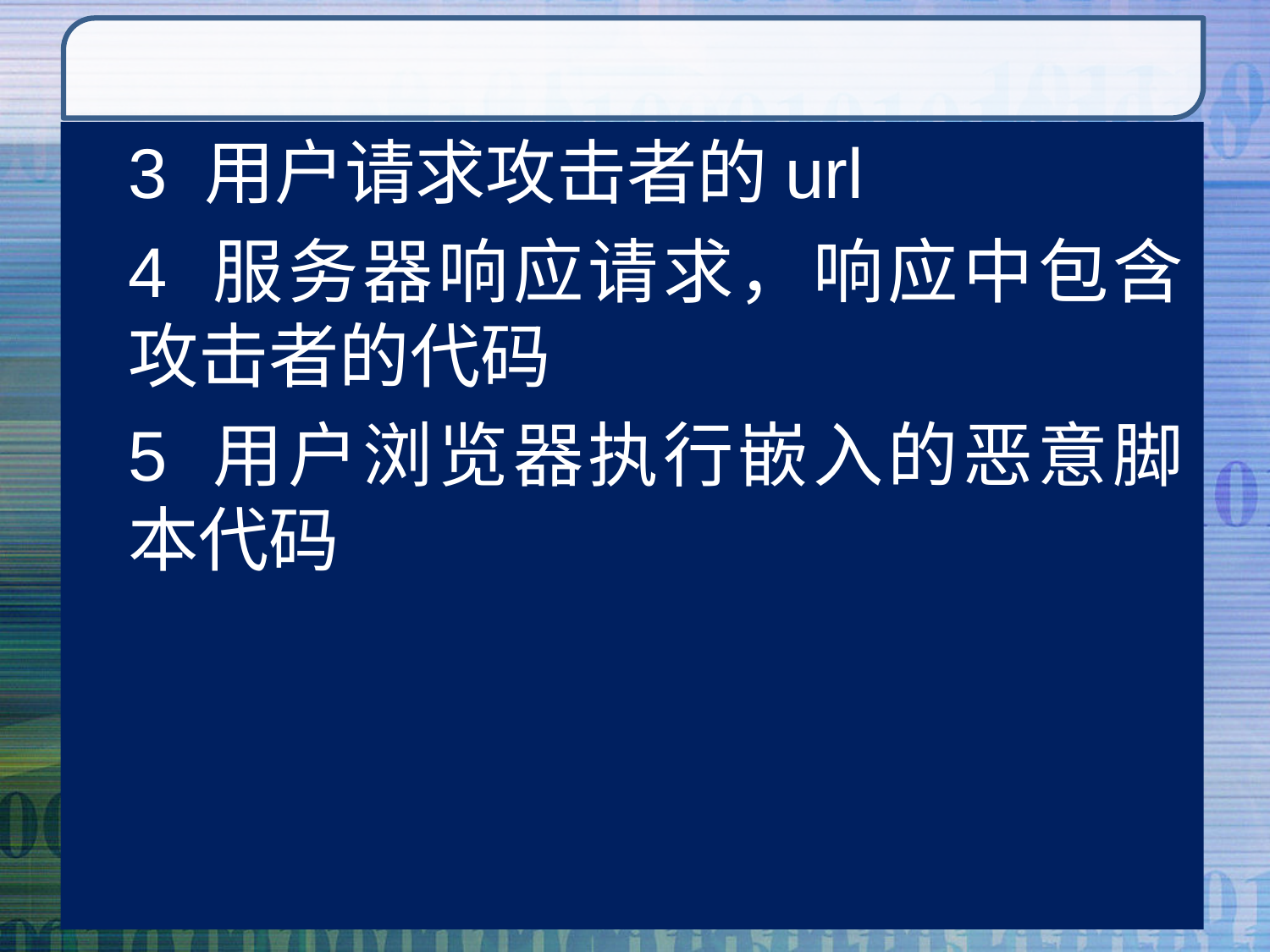

#
	3 用户请求攻击者的url
	4 服务器响应请求，响应中包含攻击者的代码
	5 用户浏览器执行嵌入的恶意脚本代码